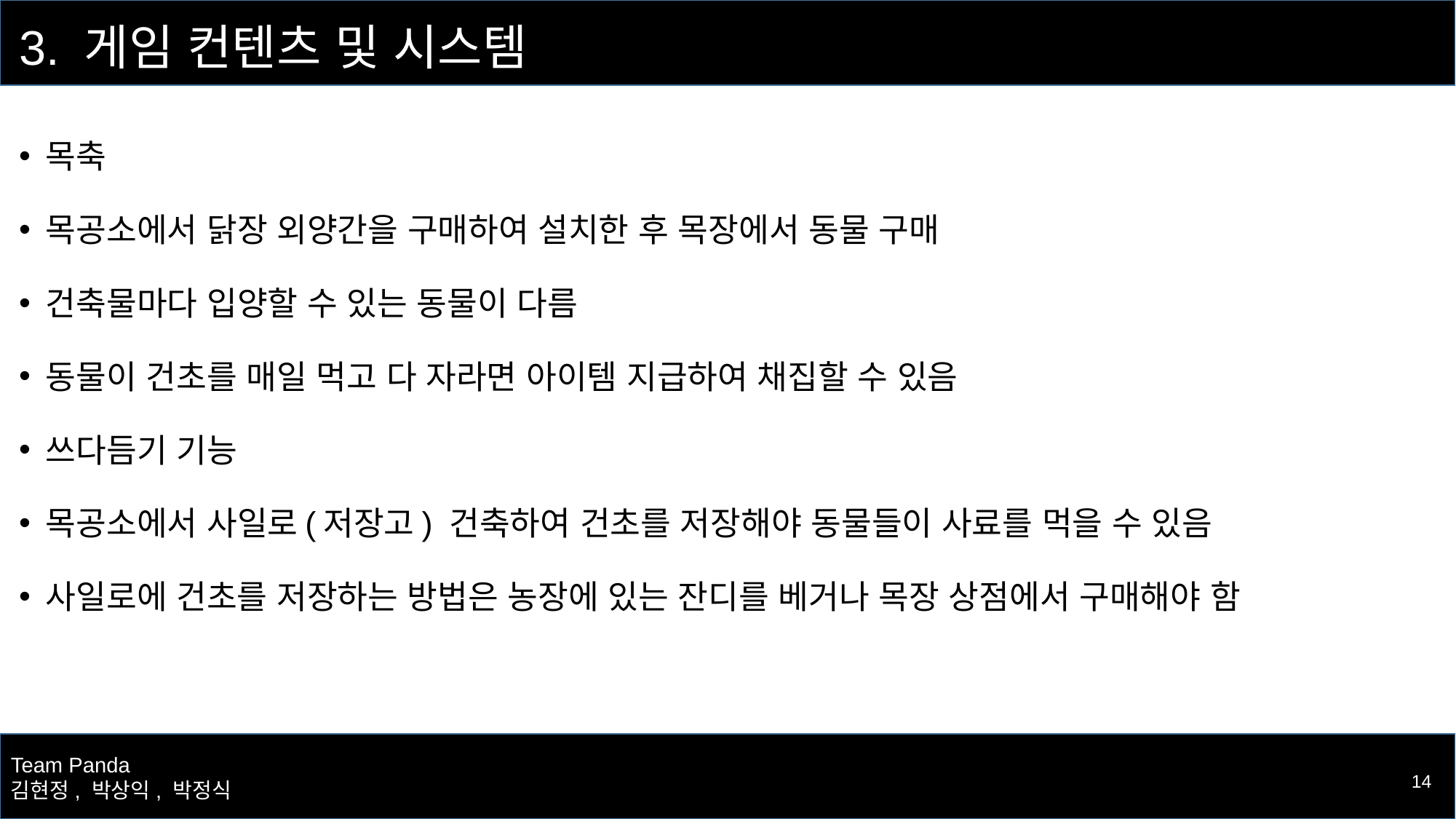

# 3. 게임 컨텐츠 및 시스템
목축
목공소에서 닭장 외양간을 구매하여 설치한 후 목장에서 동물 구매
건축물마다 입양할 수 있는 동물이 다름
동물이 건초를 매일 먹고 다 자라면 아이템 지급하여 채집할 수 있음
쓰다듬기 기능
목공소에서 사일로(저장고) 건축하여 건초를 저장해야 동물들이 사료를 먹을 수 있음
사일로에 건초를 저장하는 방법은 농장에 있는 잔디를 베거나 목장 상점에서 구매해야 함